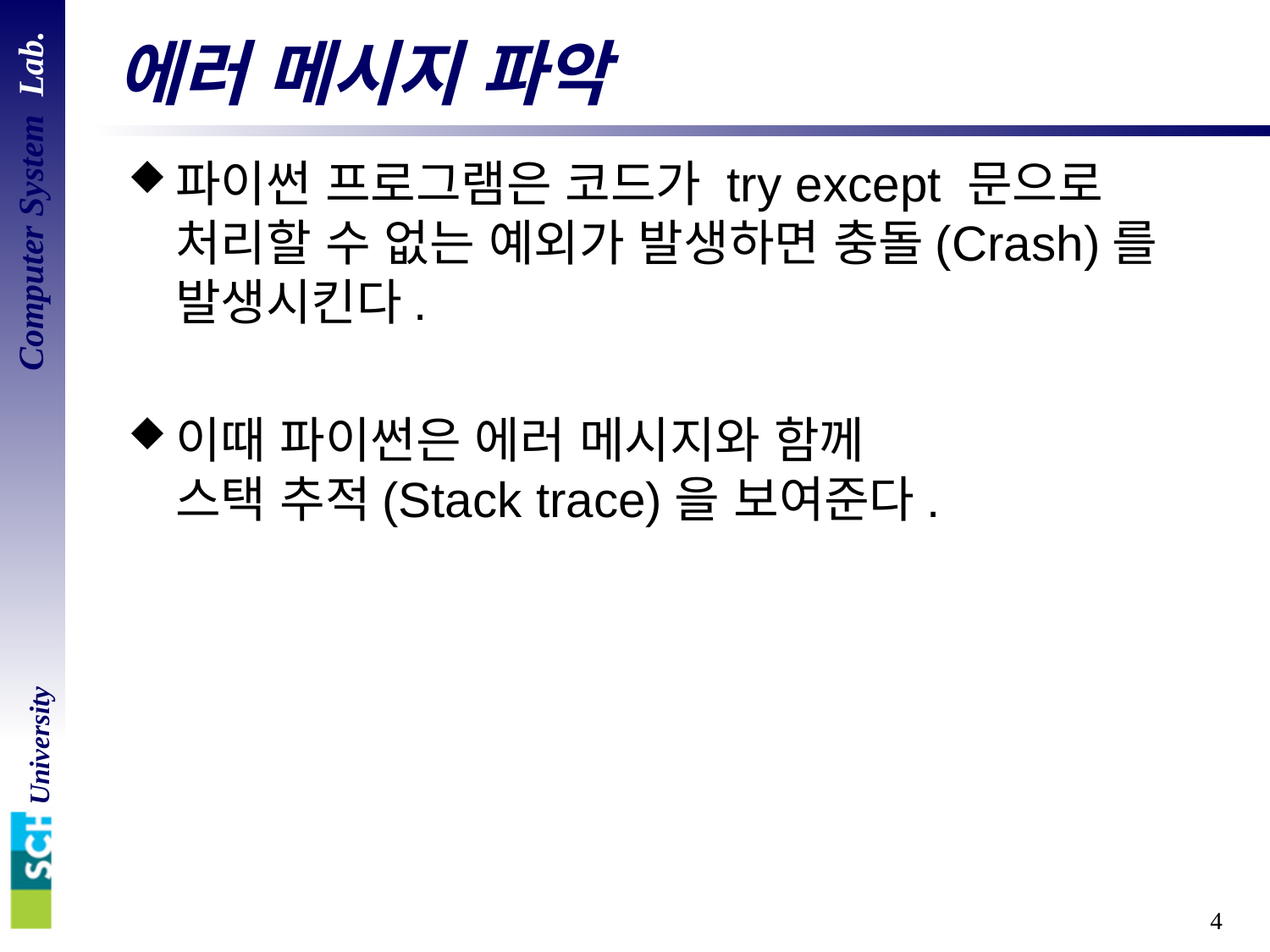

# 에러 메시지 파악
파이썬 프로그램은 코드가 try except 문으로 처리할 수 없는 예외가 발생하면 충돌(Crash)를 발생시킨다.

이때 파이썬은 에러 메시지와 함께
스택 추적(Stack trace)을 보여준다.